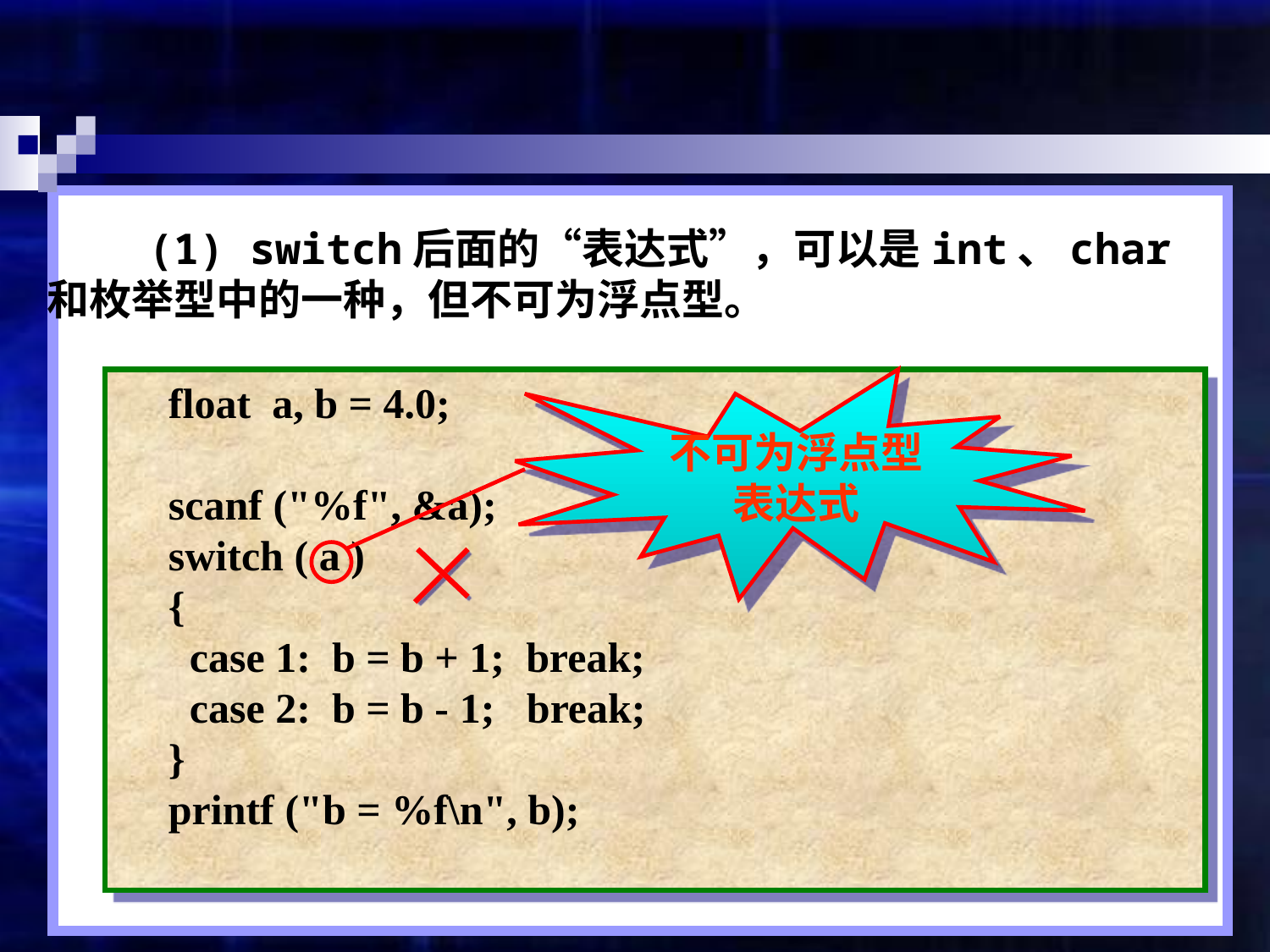

(1) switch后面的“表达式”，可以是int、char和枚举型中的一种，但不可为浮点型。
float  a, b = 4.0;

scanf ("%f", &a);
switch ( a )
{
  case 1:  b = b + 1;  break;
  case 2:  b = b - 1;   break;
}
printf ("b = %f\n", b);

不可为浮点型
表达式